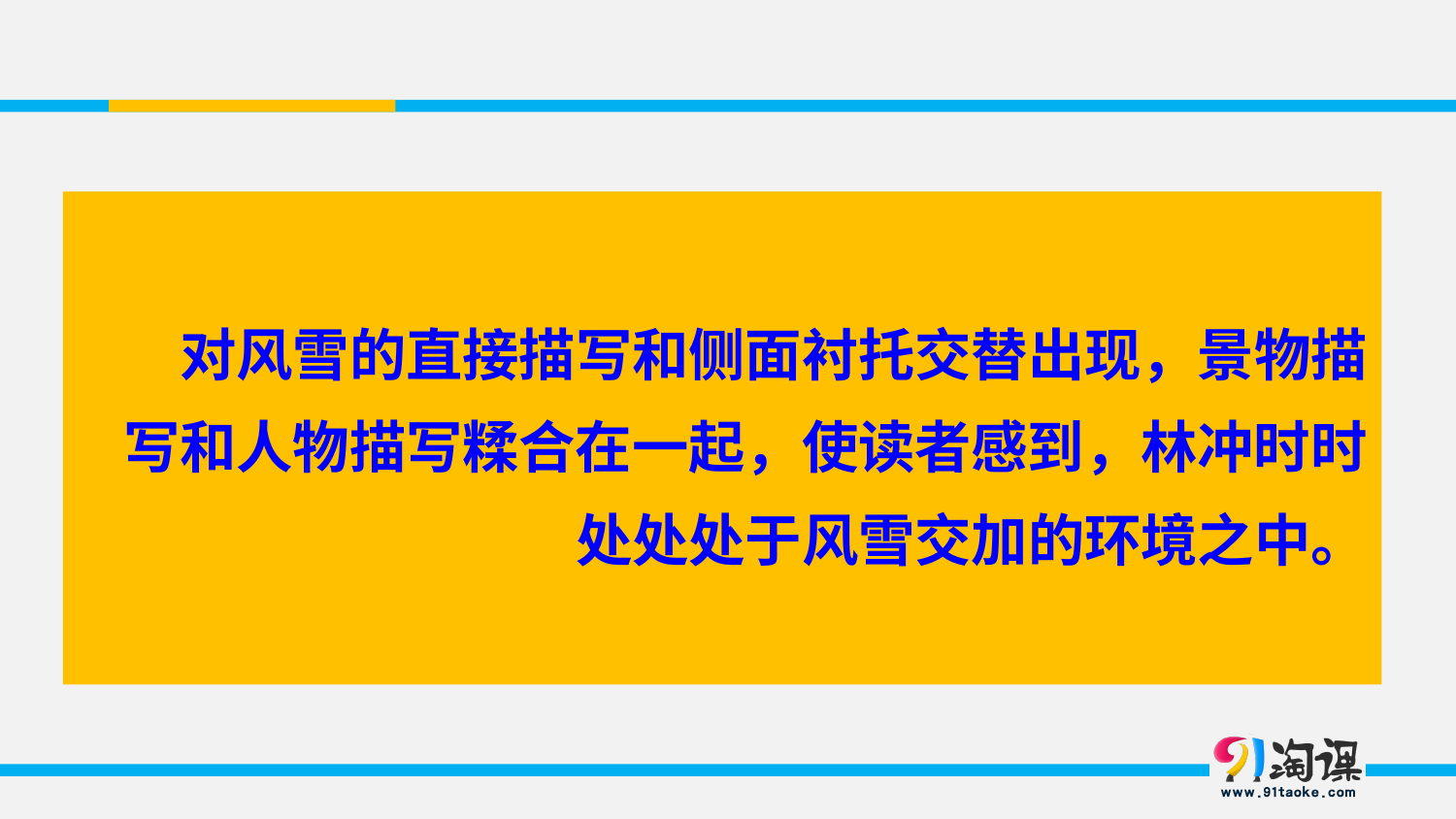

对风雪的直接描写和侧面衬托交替出现，景物描写和人物描写糅合在一起，使读者感到，林冲时时处处处于风雪交加的环境之中。